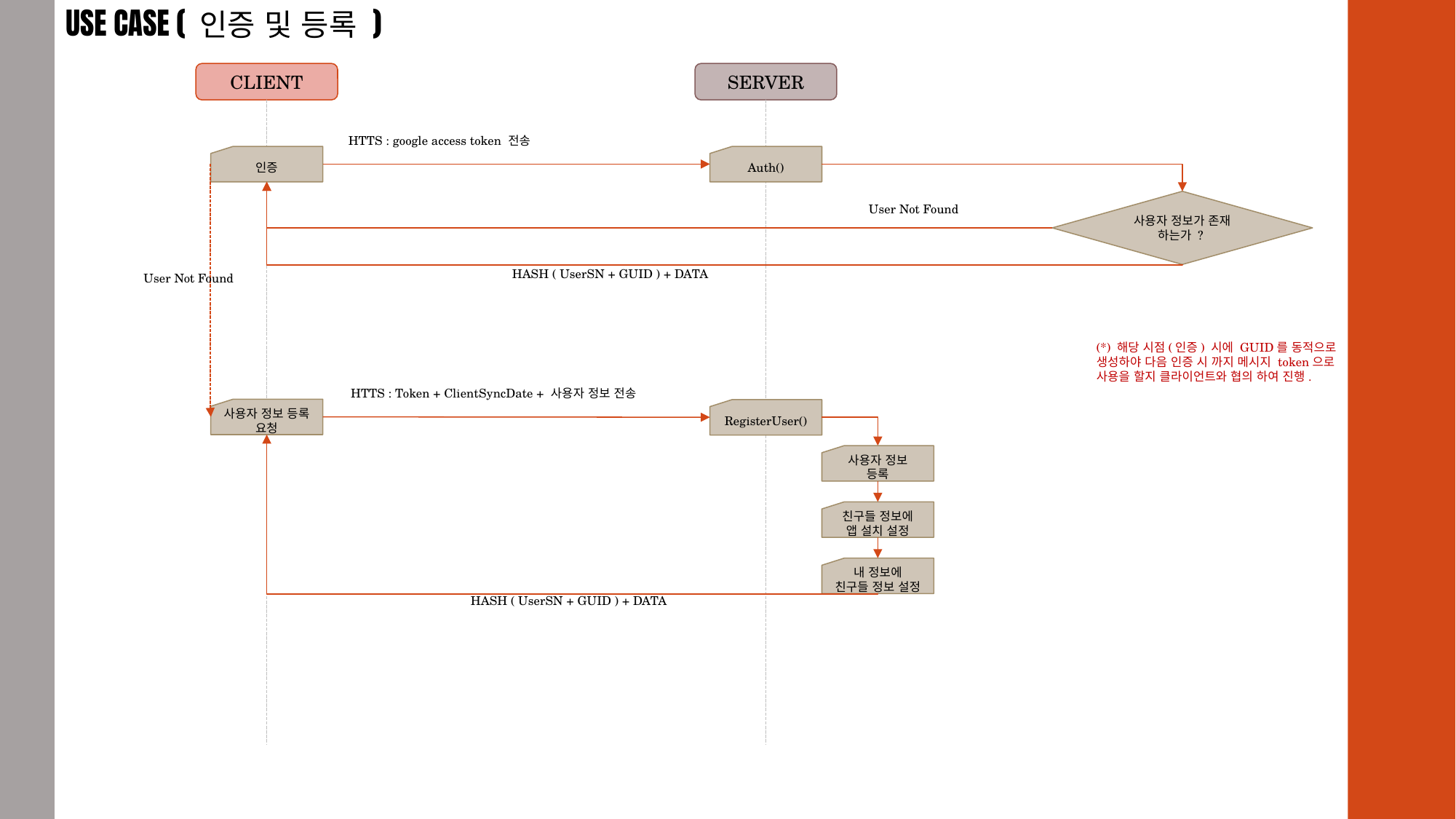

USE CASE ( 인증 및 등록 )
CLIENT
SERVER
HTTS : google access token 전송
인증
Auth()
사용자 정보가 존재 하는가 ?
User Not Found
HASH ( UserSN + GUID ) + DATA
User Not Found
(*) 해당 시점(인증) 시에 GUID를 동적으로
생성하야 다음 인증 시 까지 메시지 token으로
사용을 할지 클라이언트와 협의 하여 진행.
HTTS : Token + ClientSyncDate + 사용자 정보 전송
사용자 정보 등록 요청
RegisterUser()
사용자 정보
등록
친구들 정보에
앱 설치 설정
내 정보에
친구들 정보 설정
HASH ( UserSN + GUID ) + DATA